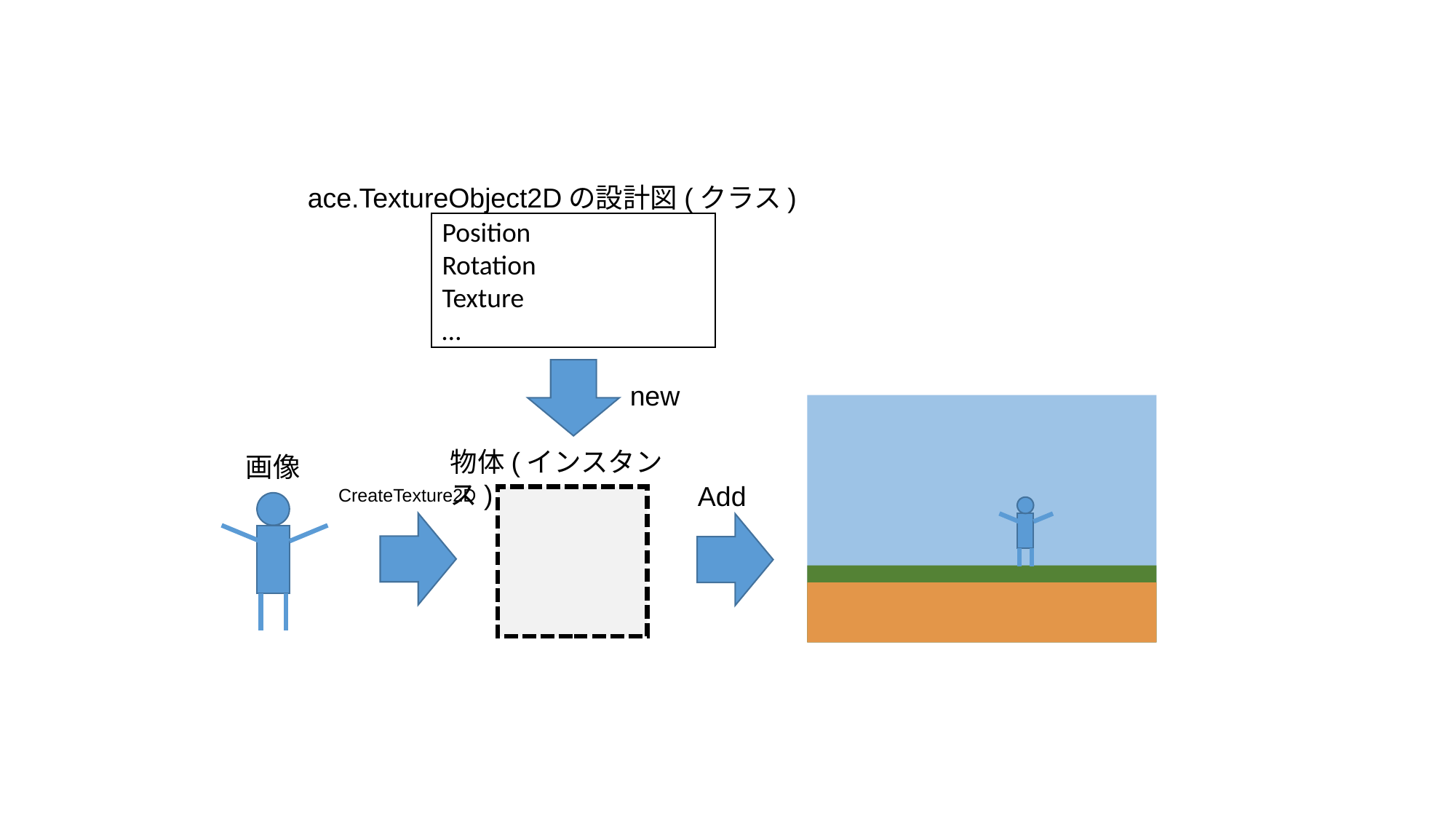

ace.TextureObject2Dの設計図(クラス)
Position
Rotation
Texture
…

new

物体(インスタンス)
画像
Add
CreateTexture2D